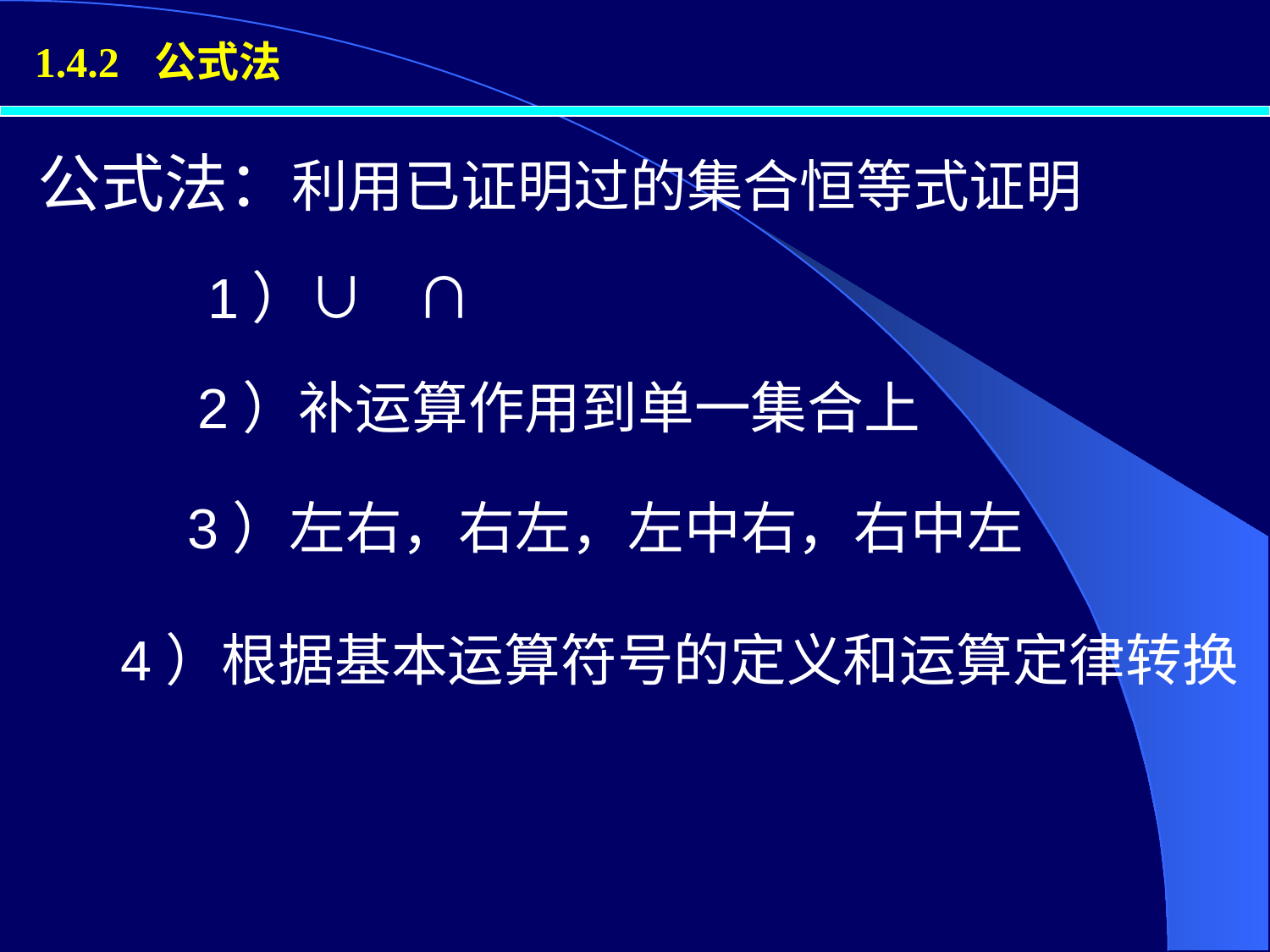

1.4.2 公式法

公式法：利用已证明过的集合恒等式证明
1）∪    ∩
2）补运算作用到单一集合上
3）左右，右左，左中右，右中左
4）根据基本运算符号的定义和运算定律转换